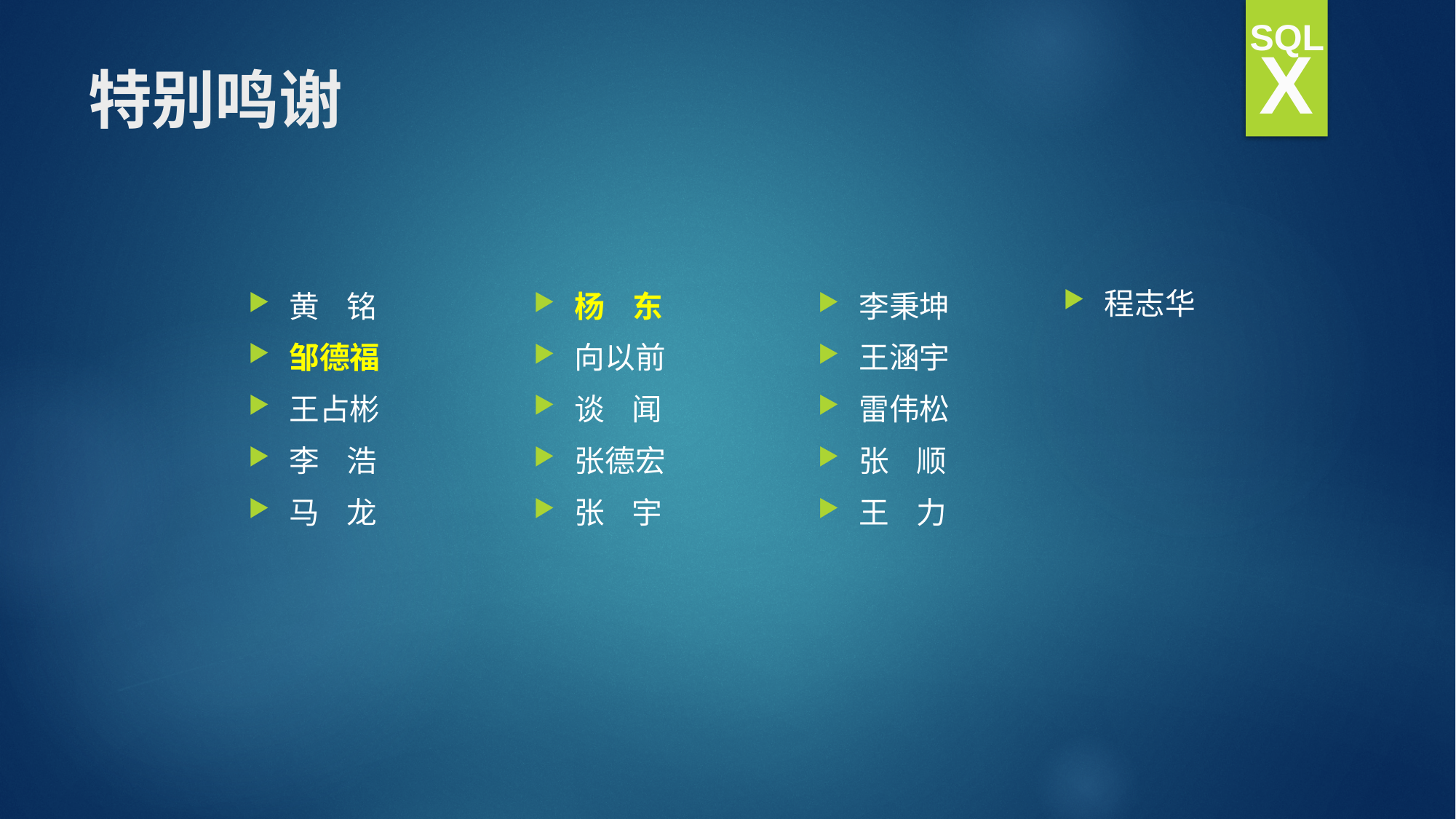

SQL
X
# 特别鸣谢
程志华

杨    东
向以前
谈    闻
张德宏
张    宇

李秉坤
王涵宇
雷伟松
张    顺
王    力

黄    铭
邹德福
王占彬
李    浩
马    龙